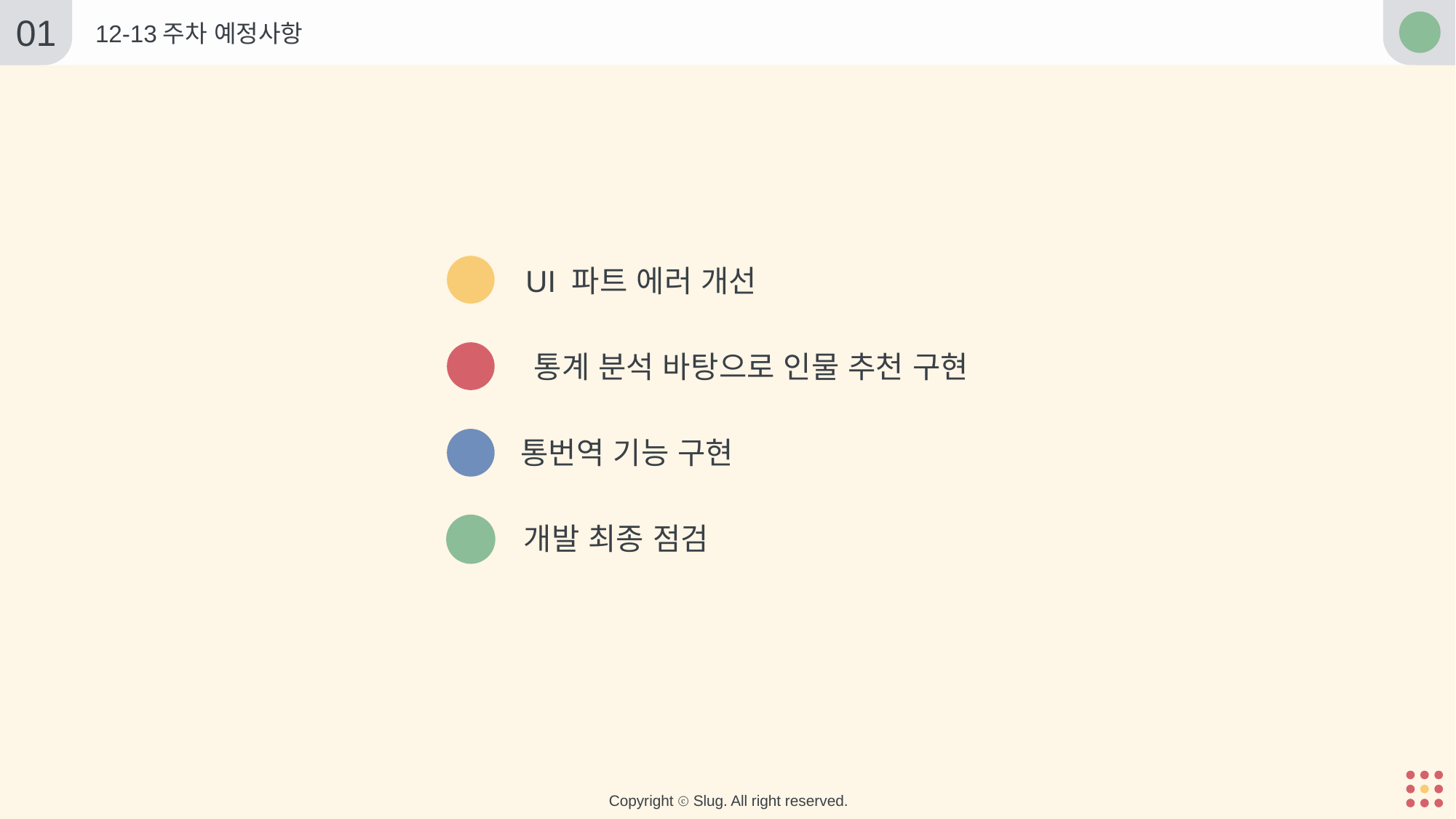

01

12-13주차 예정사항

UI 파트 에러 개선

통계 분석 바탕으로 인물 추천 구현
통번역 기능 구현

개발 최종 점검

Copyright ⓒ Slug. All right reserved.